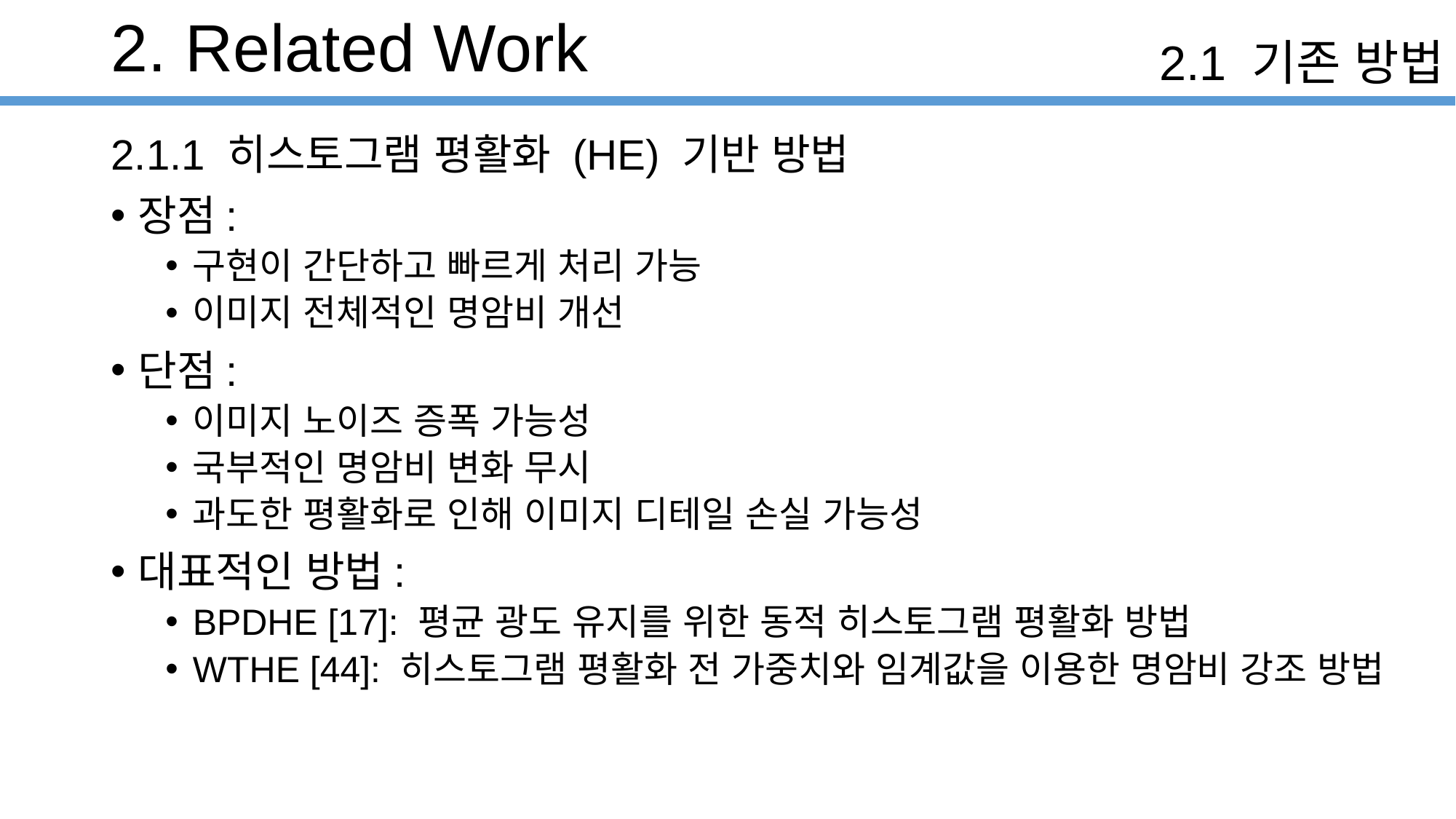

# 2. Related Work
2.1 기존 방법
2.1.1 히스토그램 평활화 (HE) 기반 방법
장점:
구현이 간단하고 빠르게 처리 가능
이미지 전체적인 명암비 개선
단점:
이미지 노이즈 증폭 가능성
국부적인 명암비 변화 무시
과도한 평활화로 인해 이미지 디테일 손실 가능성
대표적인 방법:
BPDHE [17]: 평균 광도 유지를 위한 동적 히스토그램 평활화 방법
WTHE [44]: 히스토그램 평활화 전 가중치와 임계값을 이용한 명암비 강조 방법